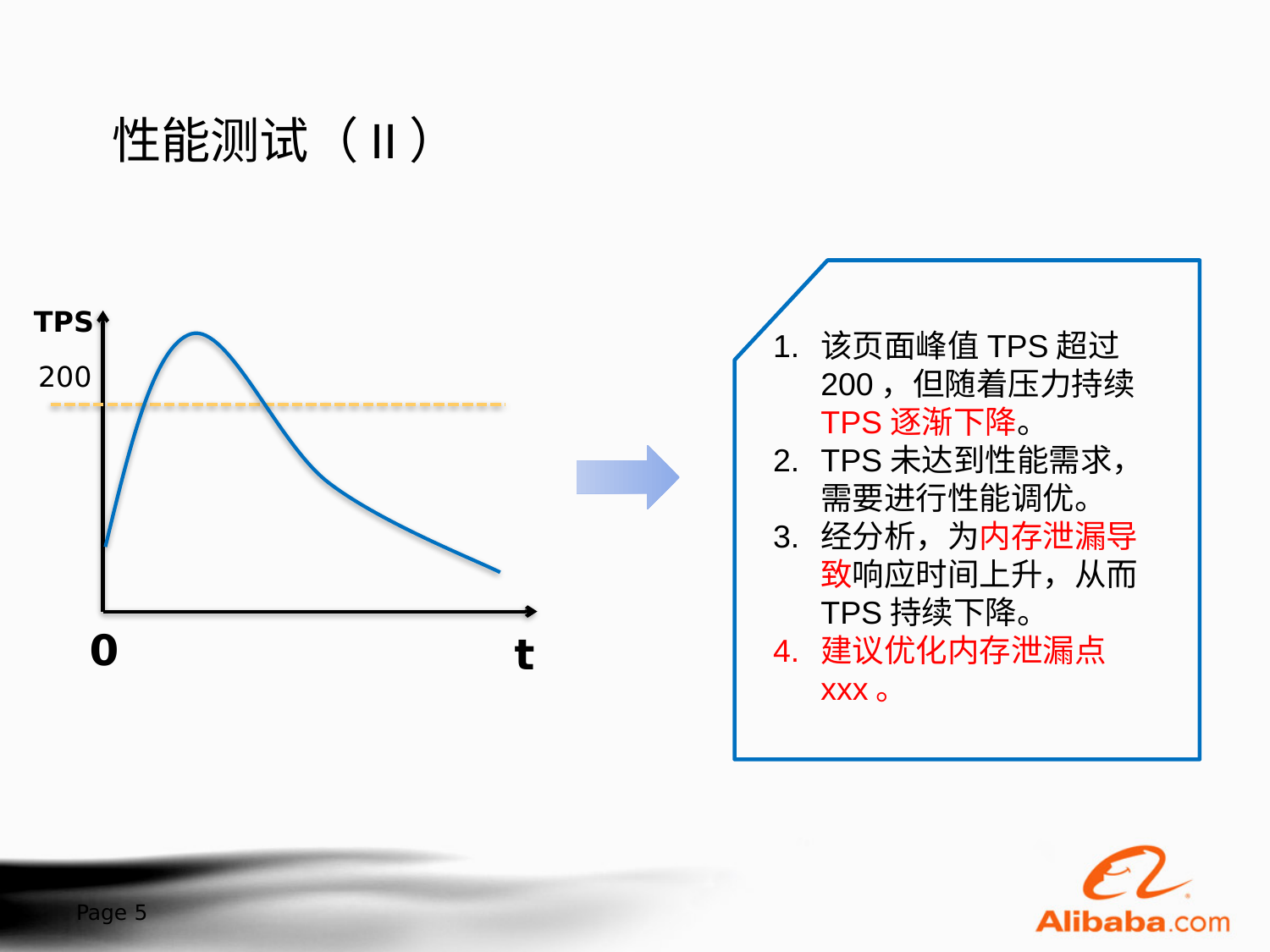

# 性能测试（II）

该页面峰值TPS超过200，但随着压力持续TPS逐渐下降。
TPS未达到性能需求，需要进行性能调优。
经分析，为内存泄漏导致响应时间上升，从而TPS持续下降。
建议优化内存泄漏点xxx。
TPS
200
0
t

Page 5